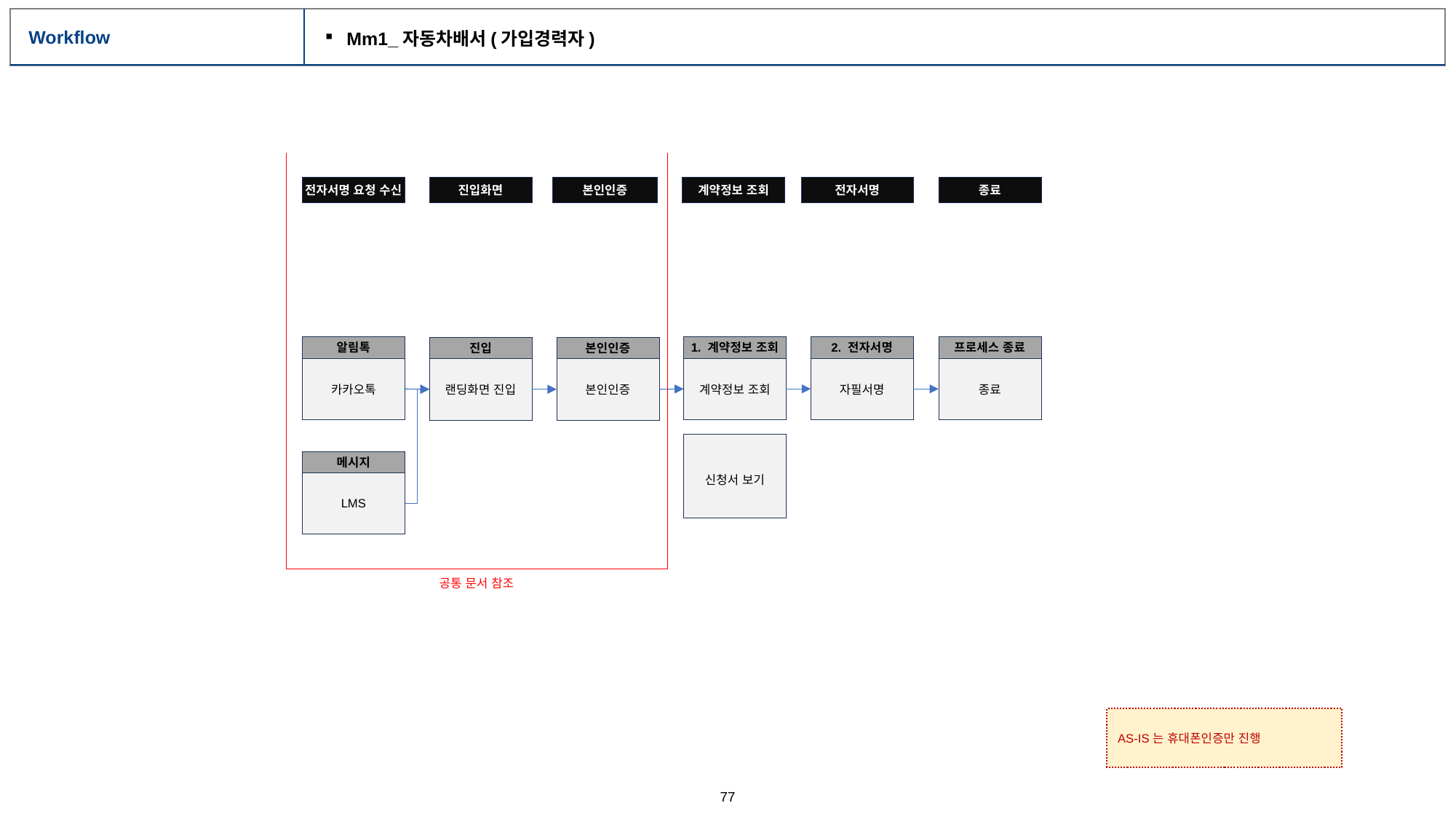

# Workflow
Mm1_자동차배서(가입경력자)

전자서명 요청 수신
진입화면
본인인증
계약정보 조회
전자서명
종료
2. 전자서명
자필서명
프로세스 종료
종료
알림톡
카카오톡
1. 계약정보 조회
계약정보 조회
진입
랜딩화면 진입
본인인증
본인인증
신청서 보기
메시지
LMS
공통 문서 참조
AS-IS는 휴대폰인증만 진행